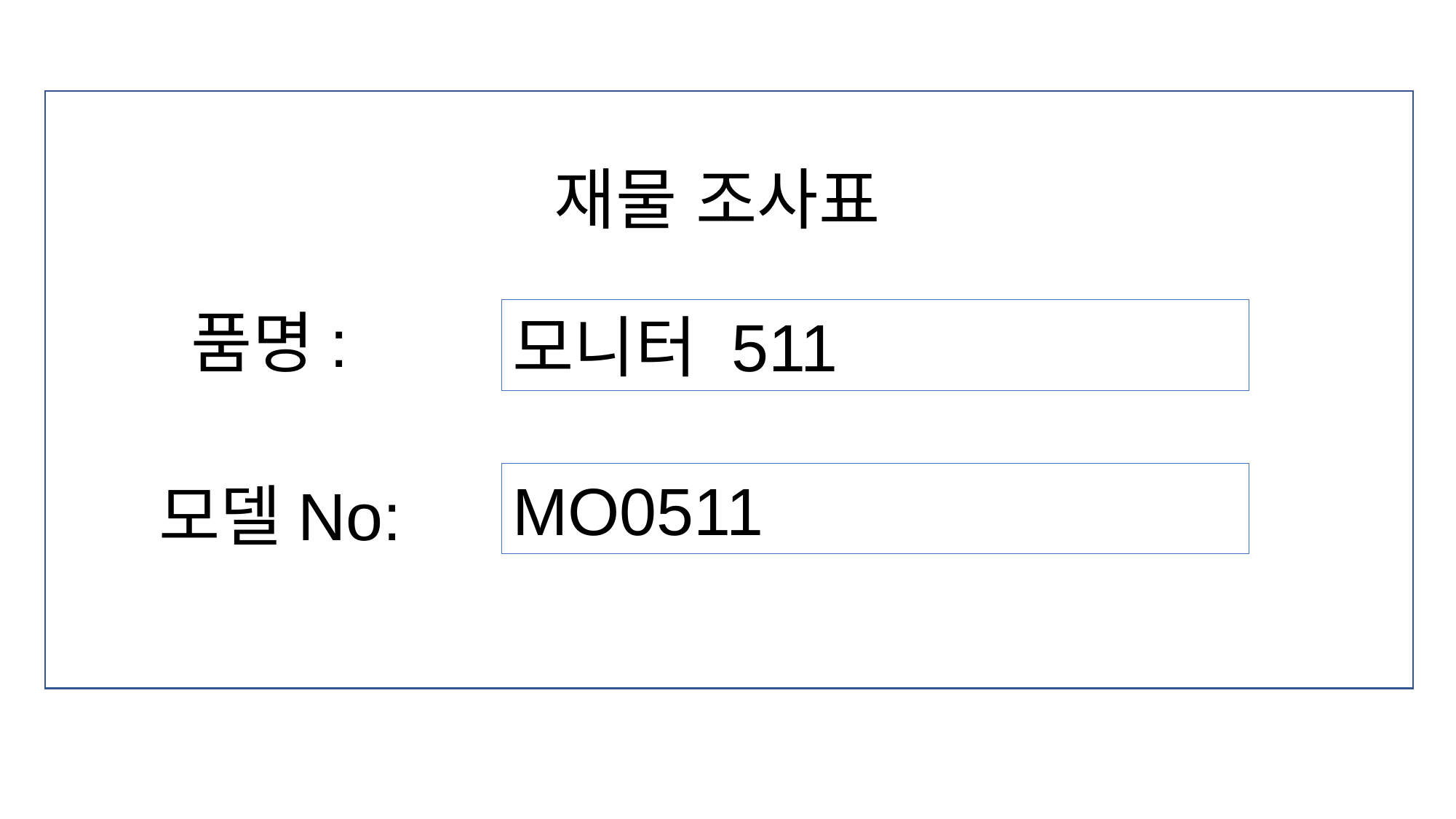

재물 조사표
품명:
모니터 511
MO0511
모델No: